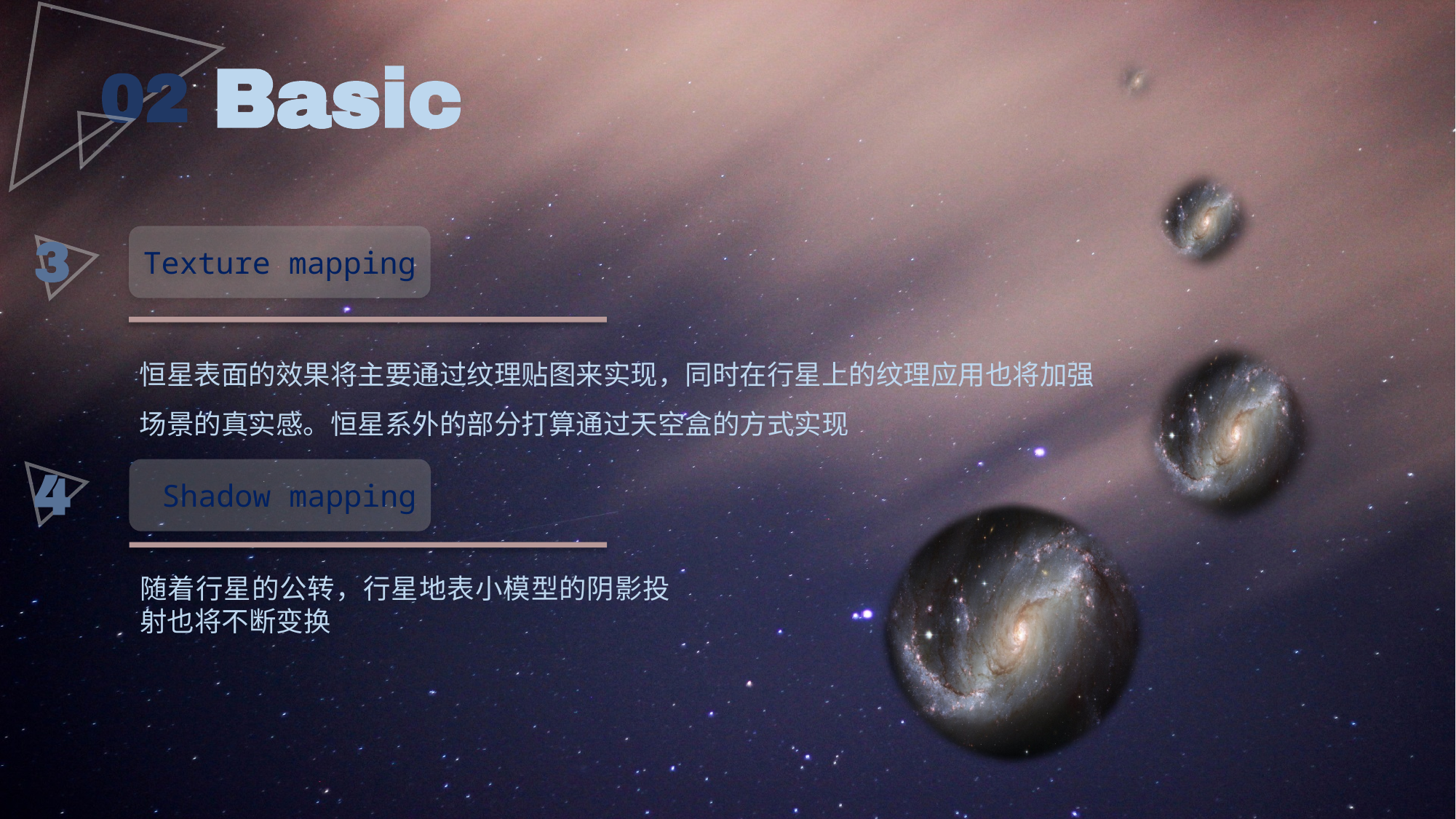

02

Basic

3
Texture mapping

恒星表面的效果将主要通过纹理贴图来实现，同时在行星上的纹理应用也将加强场景的真实感。恒星系外的部分打算通过天空盒的方式实现
4

 Shadow mapping

随着行星的公转，行星地表小模型的阴影投射也将不断变换